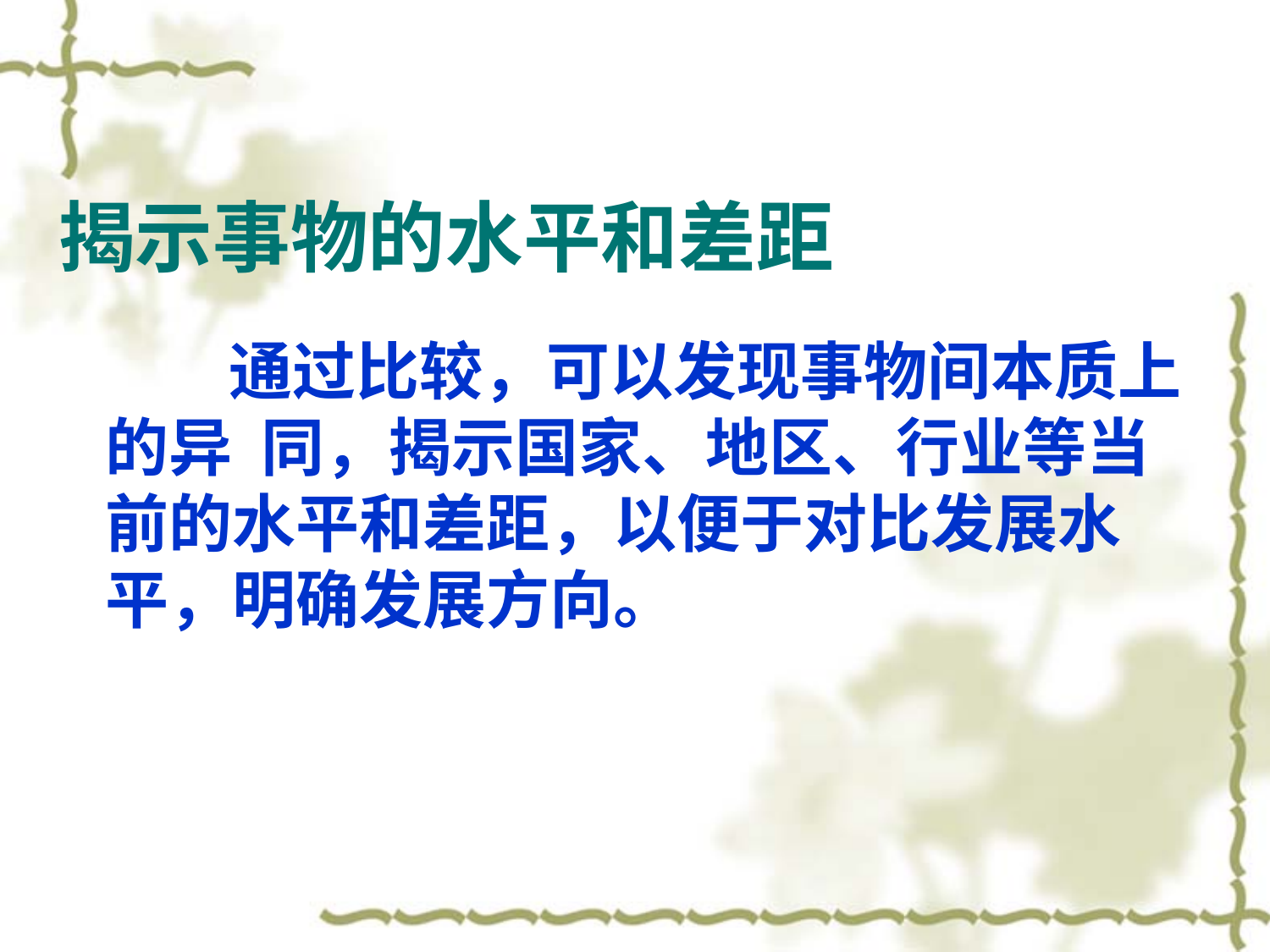

揭示事物的水平和差距

           通过比较，可以发现事物间本质上的异  同，揭示国家、地区、行业等当前的水平和差距，以便于对比发展水平，明确发展方向。